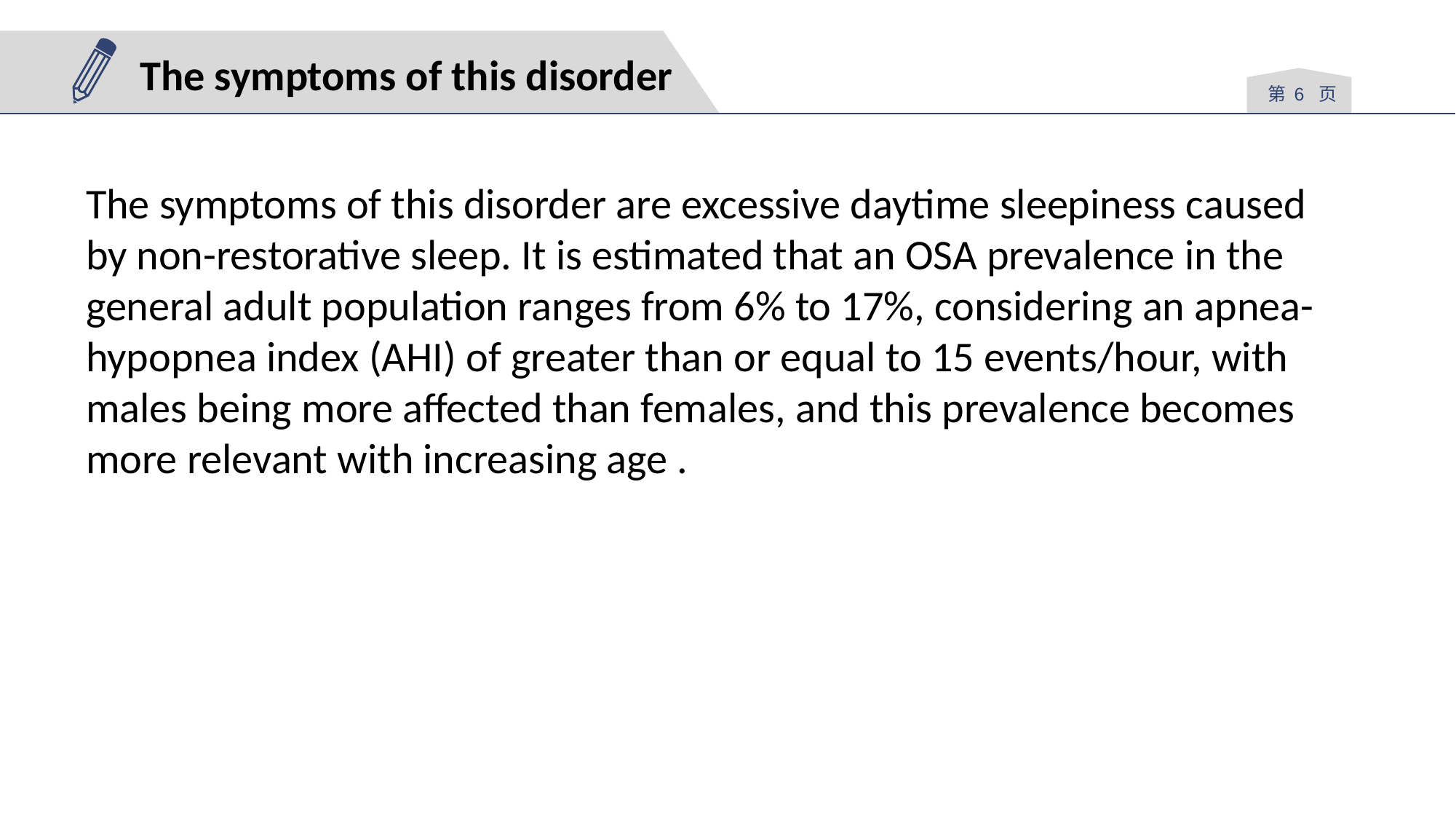

The symptoms of this disorder

第 6  页
The symptoms of this disorder are excessive daytime sleepiness caused by non-restorative sleep. It is estimated that an OSA prevalence in the general adult population ranges from 6% to 17%, considering an apnea-hypopnea index (AHI) of greater than or equal to 15 events/hour, with males being more affected than females, and this prevalence becomes more relevant with increasing age .